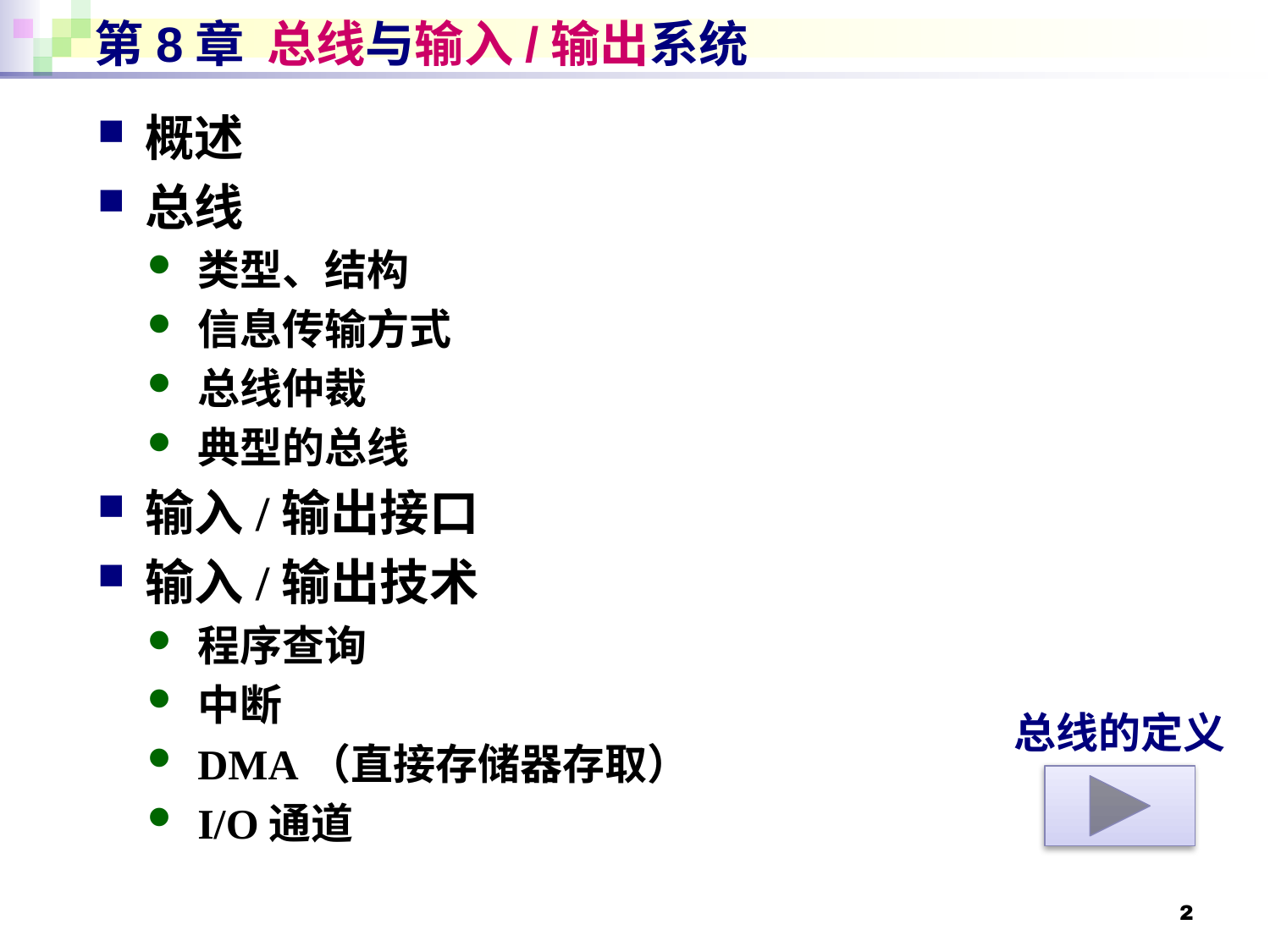

# 第8章  总线与输入/输出系统
概述
总线
类型、结构
信息传输方式
总线仲裁
典型的总线
输入/输出接口
输入/输出技术
程序查询
中断
DMA（直接存储器存取）
I/O通道
总线的定义

2